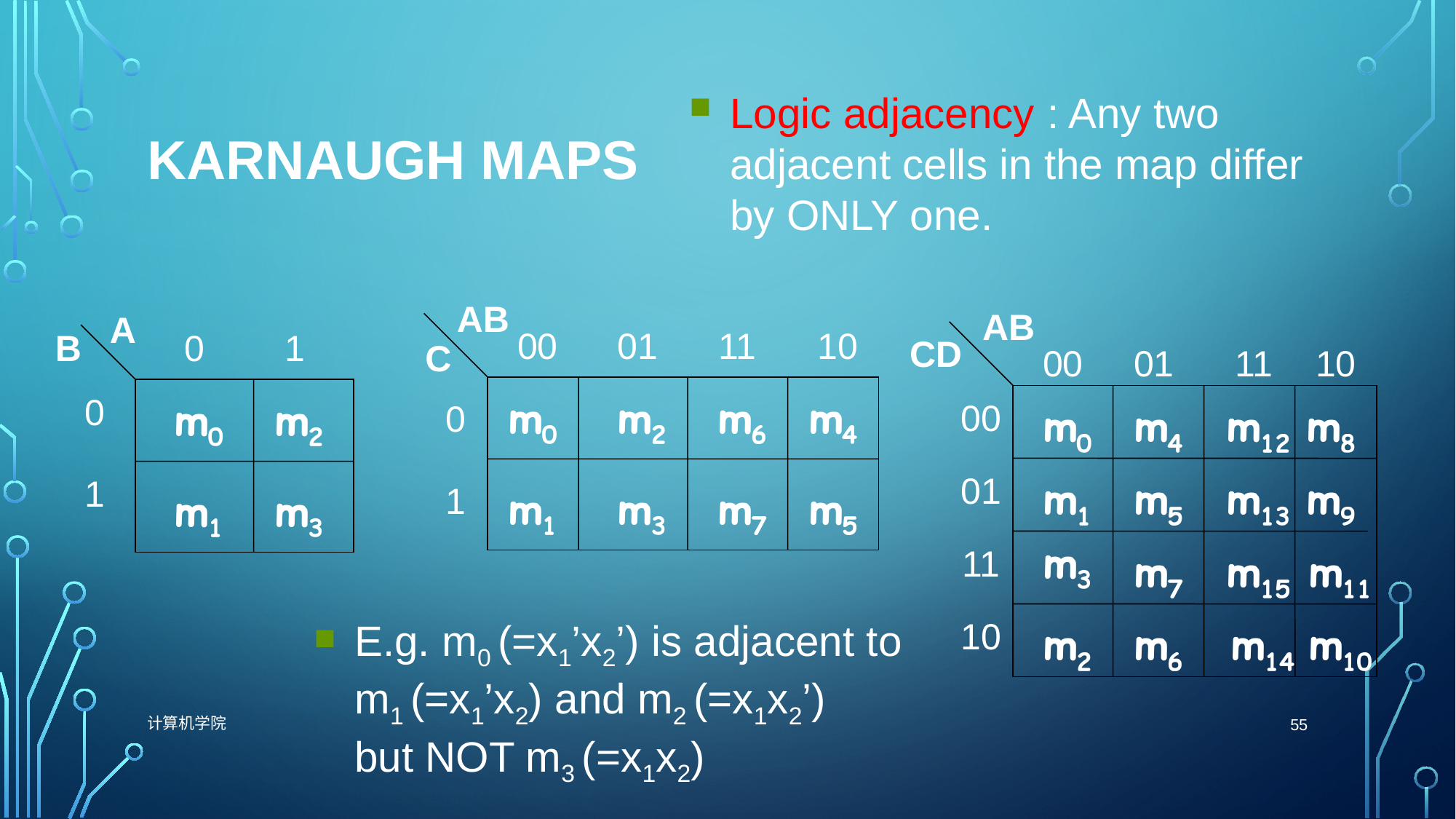

# Karnaugh maps
Logic adjacency : Any two adjacent cells in the map differ by ONLY one.
AB

00
01
11
10
m0
m2
m6
m4
0
1
m1
m3
m7
m5
C
AB

CD
00
01
11
10
00
m0
m4
m12
m8
01
m1
m5
m13
m9
m3
11
m7
m15
m11
10
m2
m6
m14
m10
A
B

0
1
0
m0
m2
1
m1
m3
E.g. m0 (=x1’x2’) is adjacent to
m1 (=x1’x2) and m2 (=x1x2’)
but NOT m3 (=x1x2)
55
计算机学院